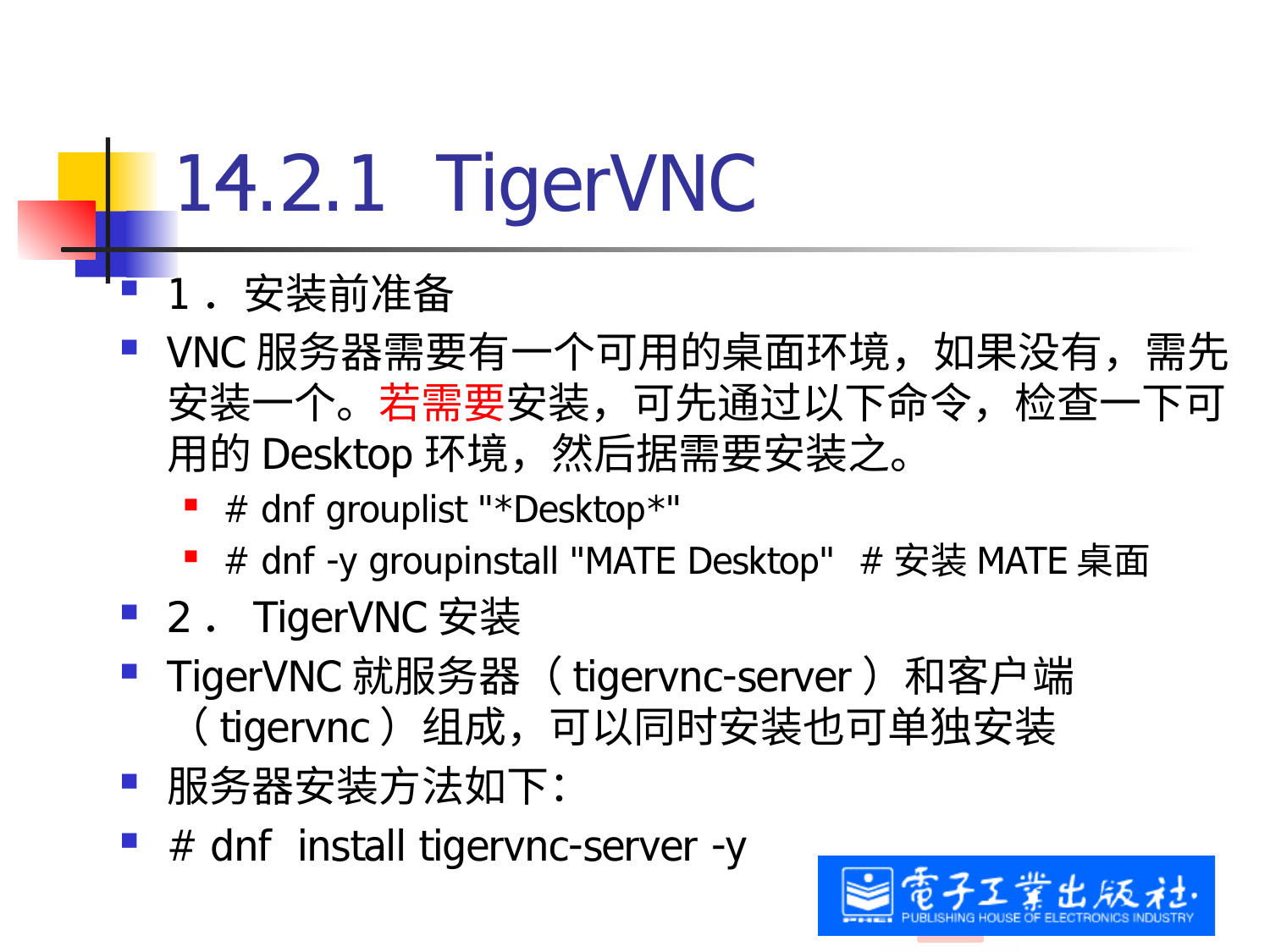

# 14.2.1  TigerVNC
1．安装前准备
VNC服务器需要有一个可用的桌面环境，如果没有，需先安装一个。若需要安装，可先通过以下命令，检查一下可用的Desktop环境，然后据需要安装之。
# dnf grouplist "*Desktop*"
# dnf -y groupinstall "MATE Desktop"	#安装MATE桌面
2．TigerVNC安装
TigerVNC就服务器（tigervnc-server）和客户端（tigervnc）组成，可以同时安装也可单独安装
服务器安装方法如下：
# dnf  install tigervnc-server -y